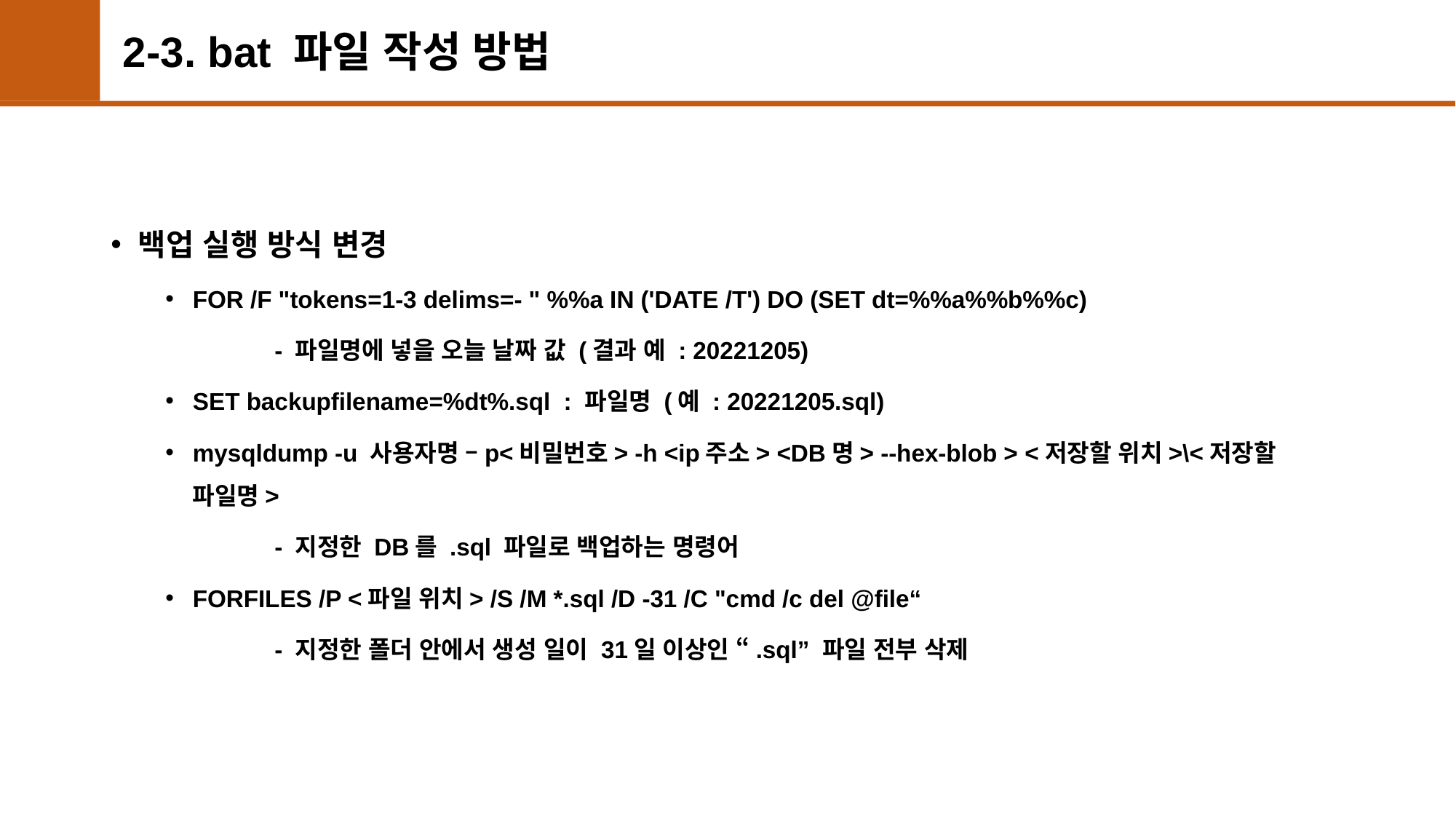

# 2-3. bat 파일 작성 방법

백업 실행 방식 변경
FOR /F "tokens=1-3 delims=- " %%a IN ('DATE /T') DO (SET dt=%%a%%b%%c)
	- 파일명에 넣을 오늘 날짜 값 (결과 예 : 20221205)
SET backupfilename=%dt%.sql  : 파일명 (예 : 20221205.sql)
mysqldump -u 사용자명 –p<비밀번호> -h <ip주소> <DB명> --hex-blob > <저장할 위치>\<저장할 파일명>
	- 지정한 DB를 .sql 파일로 백업하는 명령어
FORFILES /P <파일 위치> /S /M *.sql /D -31 /C "cmd /c del @file“
	- 지정한 폴더 안에서 생성 일이 31일 이상인 “.sql” 파일 전부 삭제